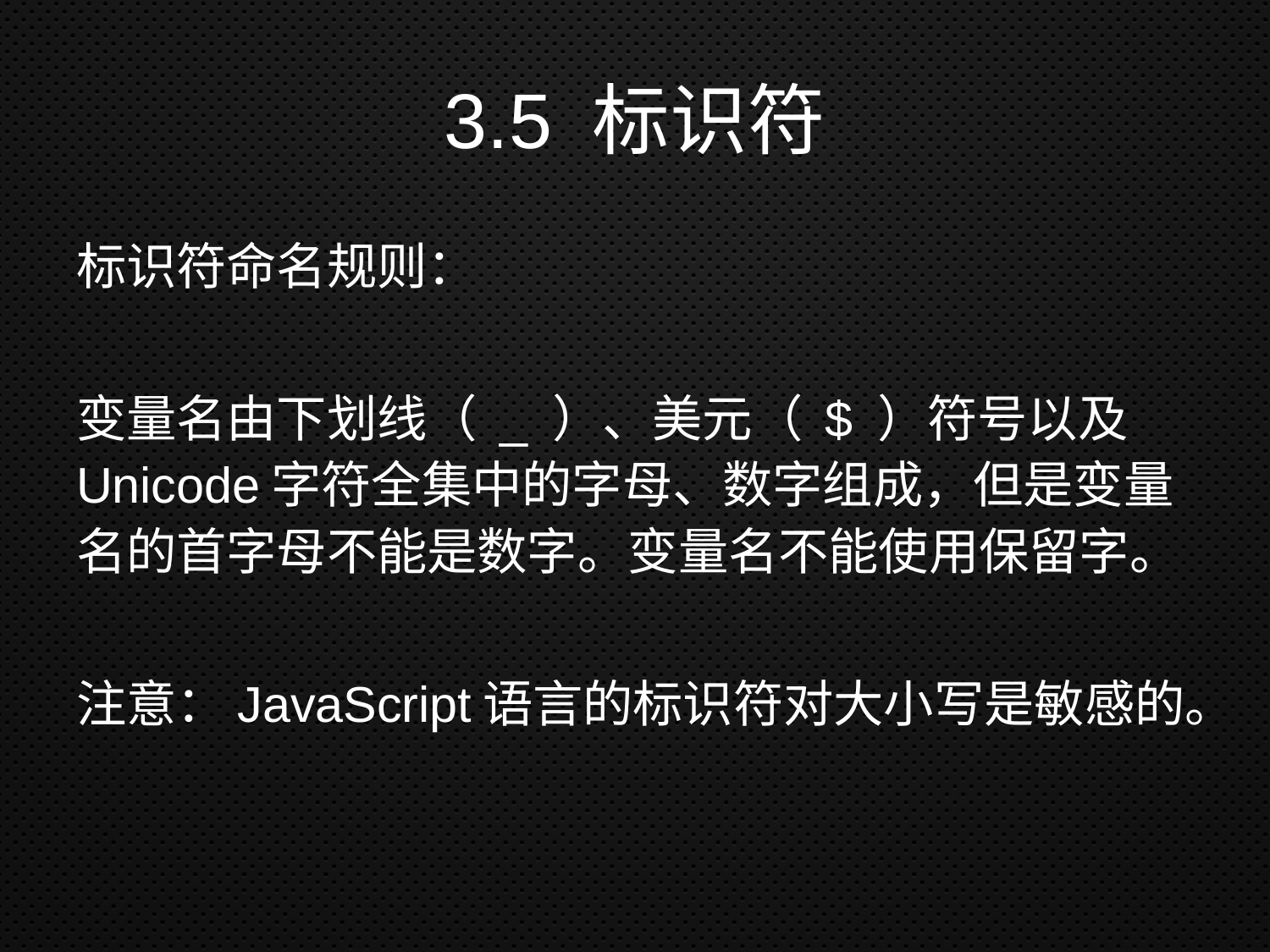

# 3.5 标识符
标识符命名规则：

变量名由下划线（ _ ）、美元（ $ ）符号以及Unicode字符全集中的字母、数字组成，但是变量名的首字母不能是数字。变量名不能使用保留字。

注意：JavaScript语言的标识符对大小写是敏感的。